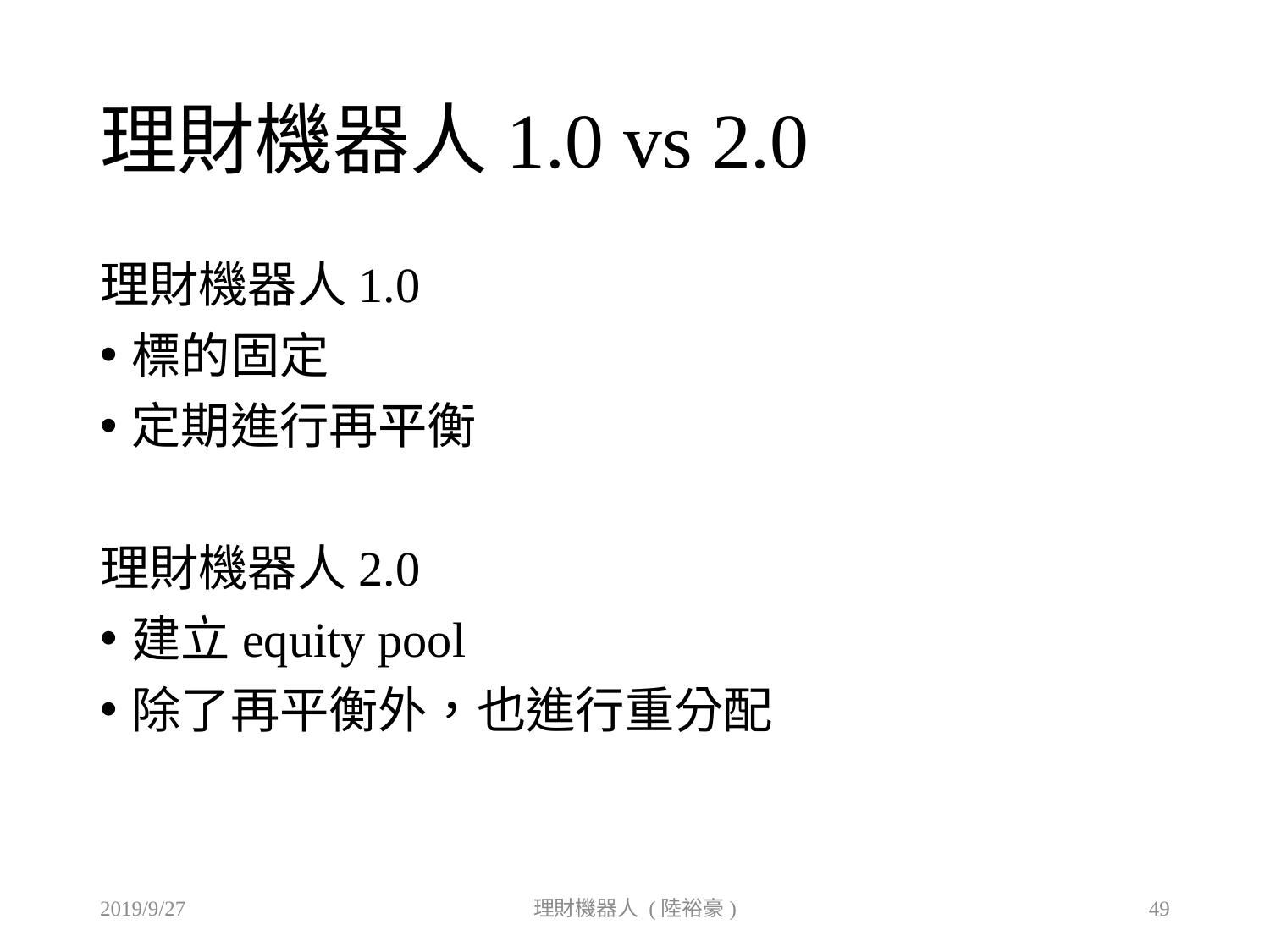

# 理財機器人1.0 vs 2.0
理財機器人1.0
標的固定
定期進行再平衡

理財機器人2.0
建立equity pool
除了再平衡外，也進行重分配
2019/9/27
理財機器人 (陸裕豪)
49